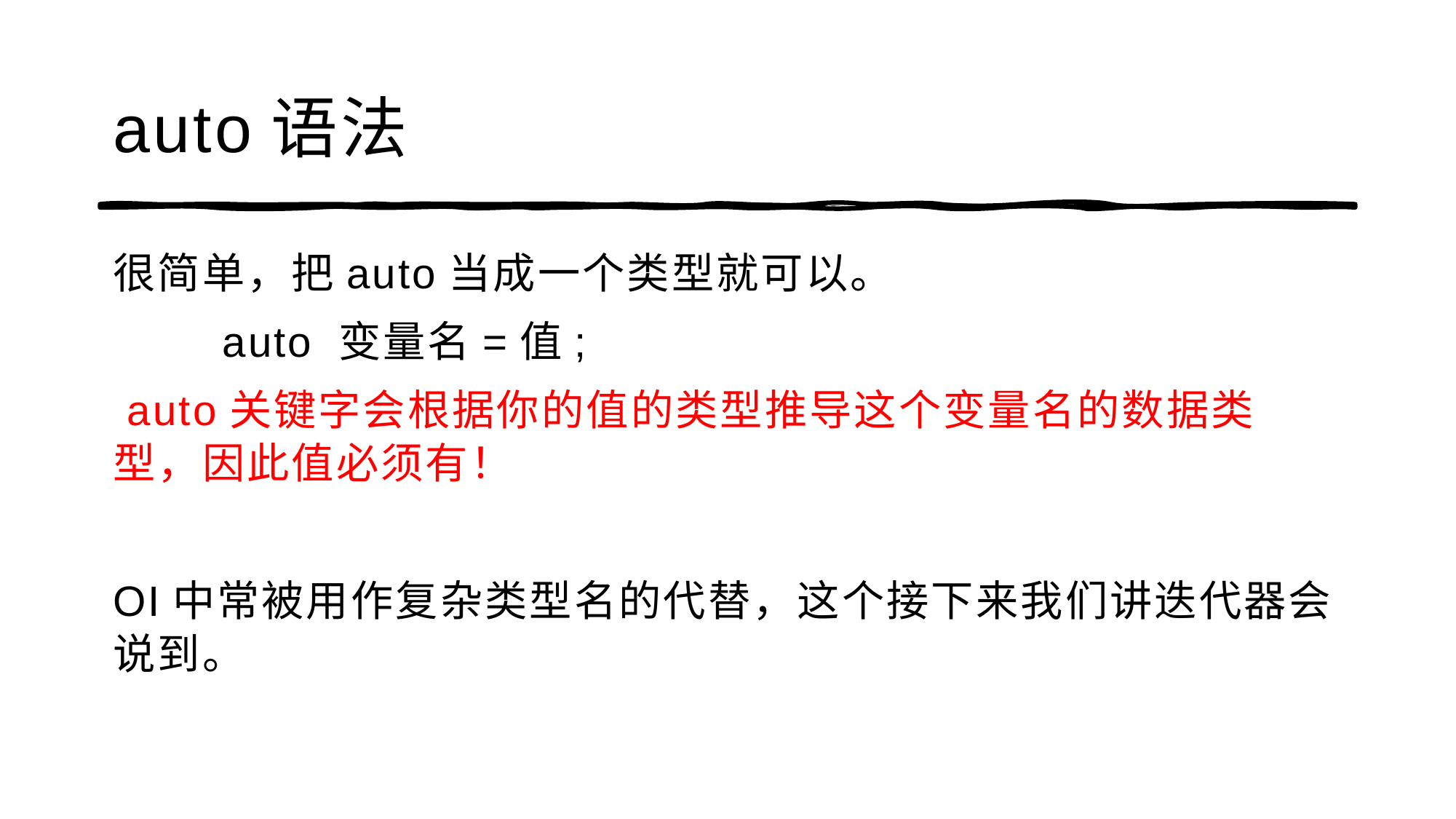

# auto语法
很简单，把auto当成一个类型就可以。
	auto 变量名=值;
 auto关键字会根据你的值的类型推导这个变量名的数据类型，因此值必须有！

OI中常被用作复杂类型名的代替，这个接下来我们讲迭代器会说到。